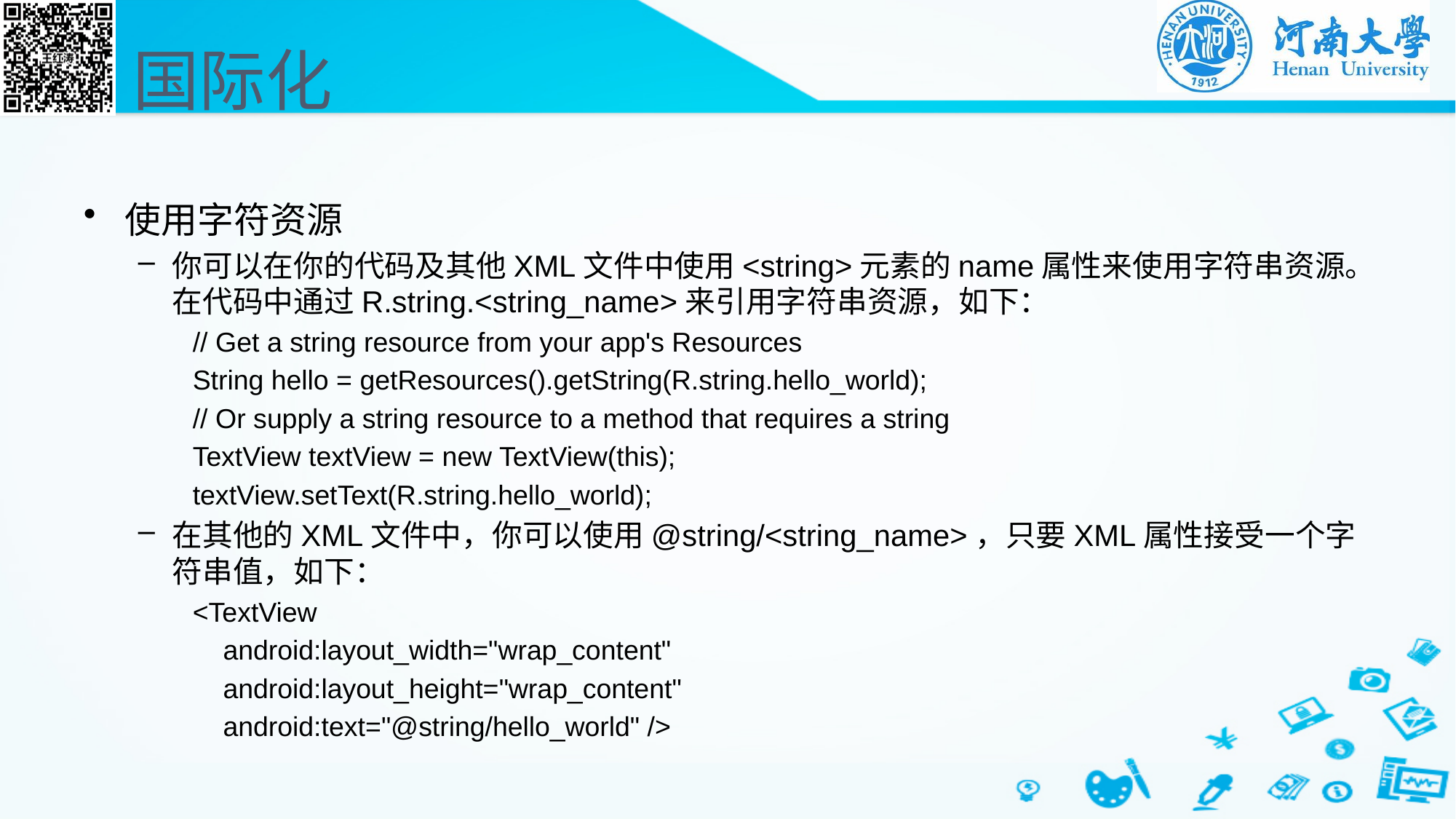

# 国际化
使用字符资源
你可以在你的代码及其他XML文件中使用<string>元素的name属性来使用字符串资源。在代码中通过R.string.<string_name>来引用字符串资源，如下：
// Get a string resource from your app's Resources
String hello = getResources().getString(R.string.hello_world);
// Or supply a string resource to a method that requires a string
TextView textView = new TextView(this);
textView.setText(R.string.hello_world);
在其他的XML文件中，你可以使用@string/<string_name>，只要XML属性接受一个字符串值，如下：
<TextView
    android:layout_width="wrap_content"
    android:layout_height="wrap_content"
    android:text="@string/hello_world" />